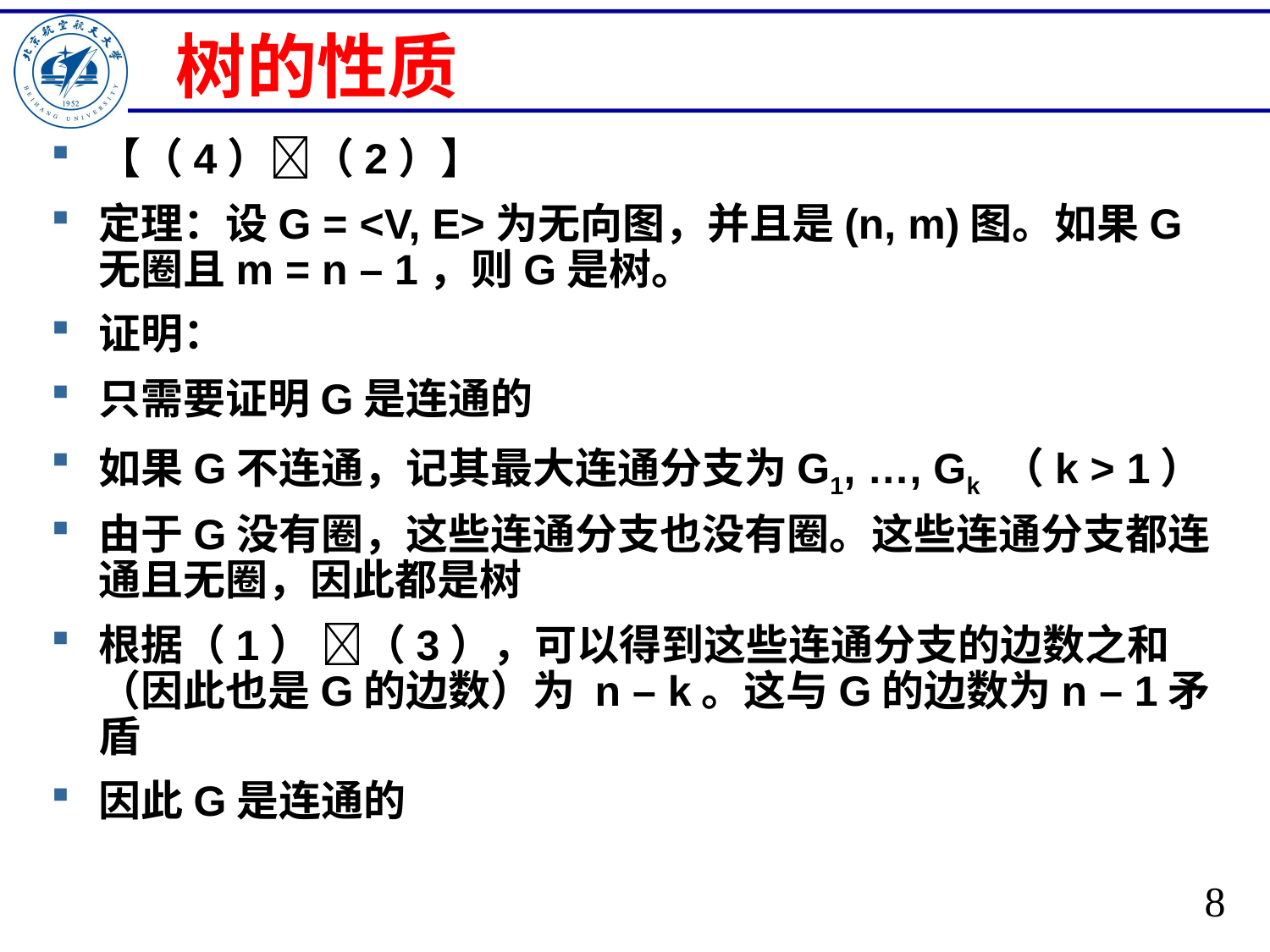

# 树的性质
【（4）→（2）】
定理：设G = <V, E>为无向图，并且是(n, m)图。如果G无圈且m = n – 1，则G是树。
证明：
只需要证明G是连通的
如果G不连通，记其最大连通分支为G1, …, Gk （k > 1）
由于G没有圈，这些连通分支也没有圈。这些连通分支都连通且无圈，因此都是树
根据（1） →（3），可以得到这些连通分支的边数之和（因此也是G的边数）为 n – k。这与G的边数为n – 1矛盾
因此G是连通的